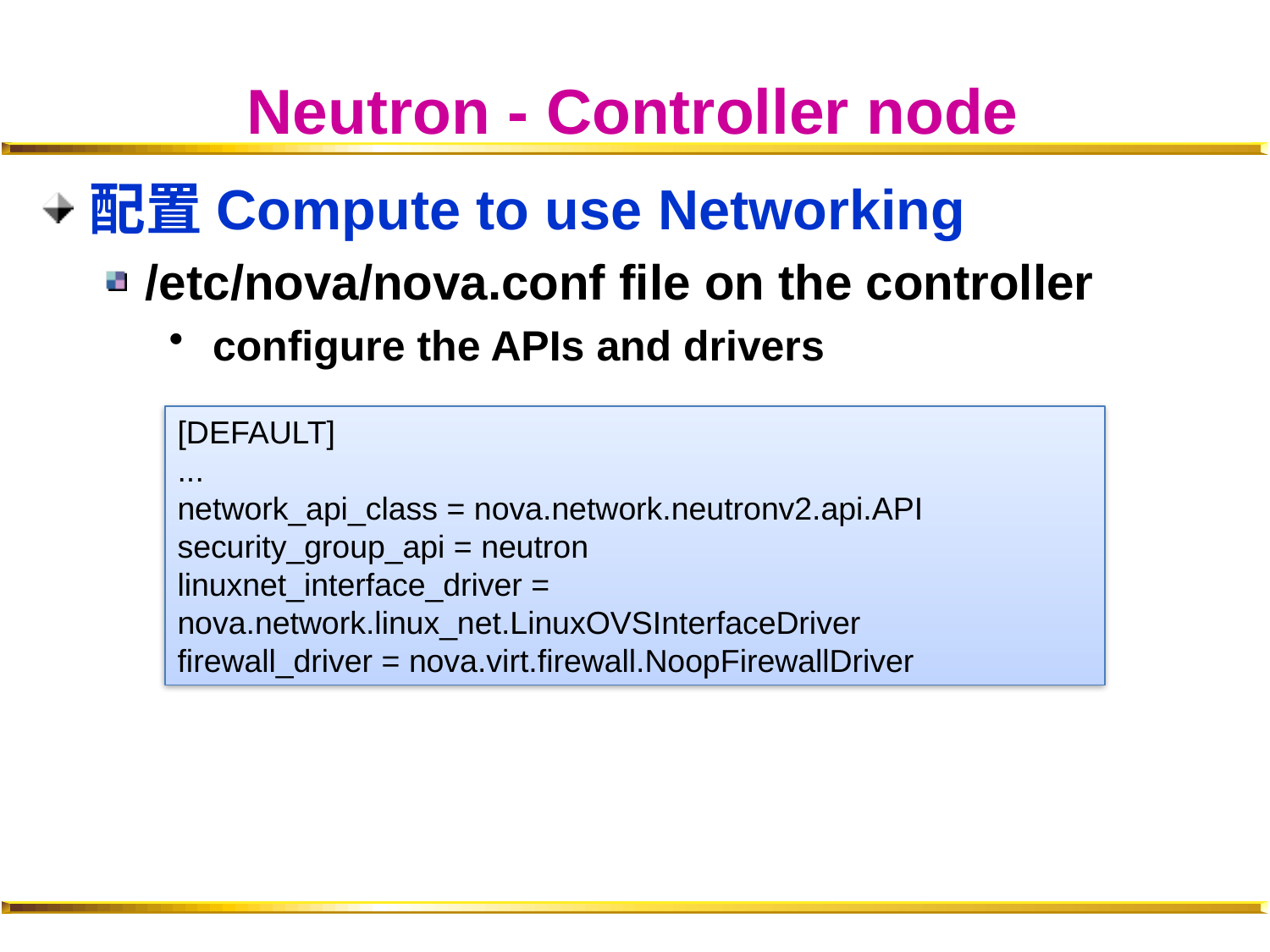

# Neutron - Controller node
配置Compute to use Networking
/etc/nova/nova.conf file on the controller
 configure the APIs and drivers
[DEFAULT]
...
network_api_class = nova.network.neutronv2.api.API
security_group_api = neutron
linuxnet_interface_driver = nova.network.linux_net.LinuxOVSInterfaceDriver
firewall_driver = nova.virt.firewall.NoopFirewallDriver